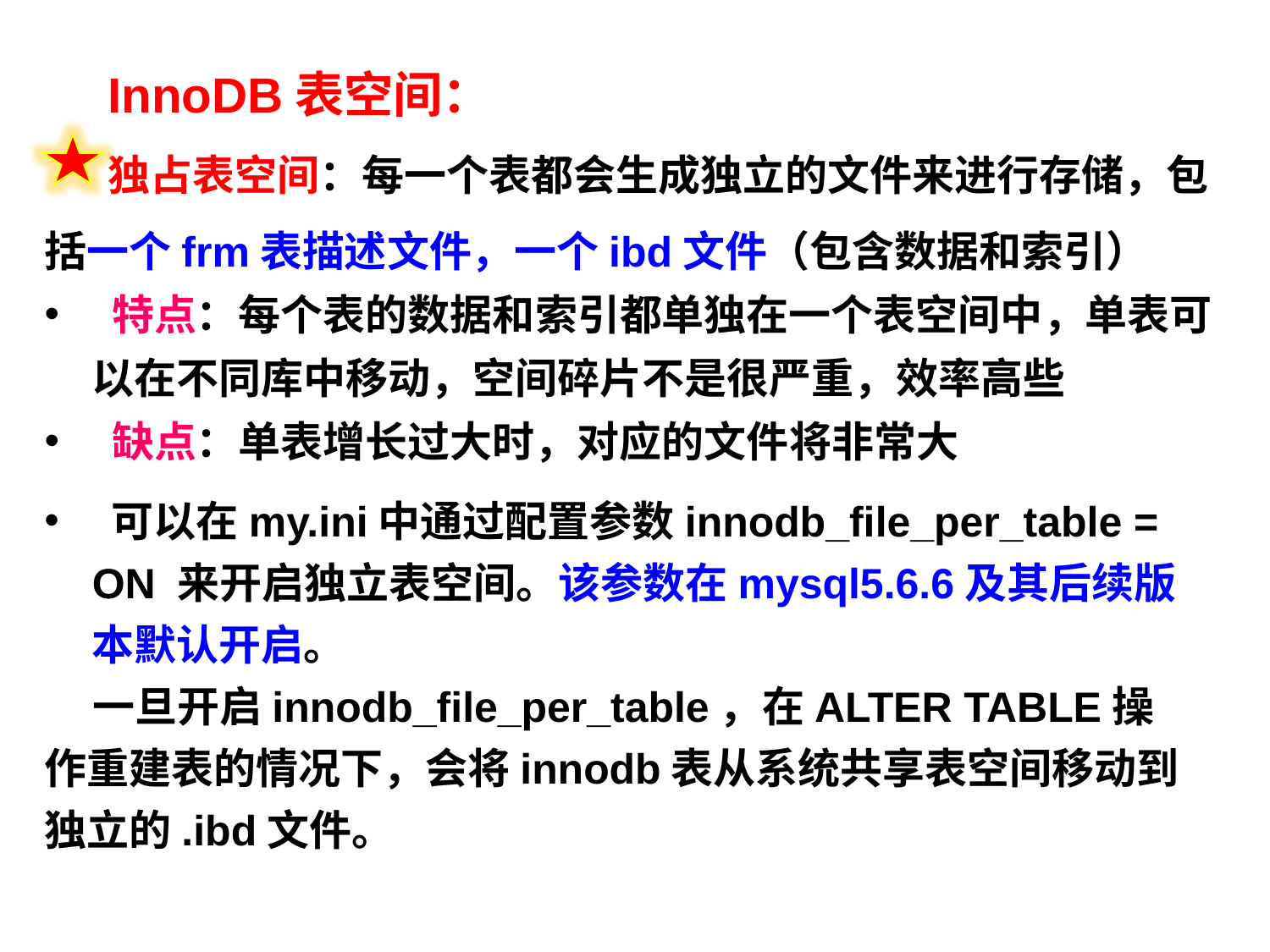

InnoDB表空间：
独占表空间：每一个表都会生成独立的文件来进行存储，包括一个frm表描述文件，一个ibd文件（包含数据和索引）
 特点：每个表的数据和索引都单独在一个表空间中，单表可以在不同库中移动，空间碎片不是很严重，效率高些
 缺点：单表增长过大时，对应的文件将非常大

 可以在my.ini中通过配置参数innodb_file_per_table = ON 来开启独立表空间。该参数在mysql5.6.6及其后续版本默认开启。
    一旦开启innodb_file_per_table，在ALTER TABLE操作重建表的情况下，会将innodb表从系统共享表空间移动到独立的.ibd文件。